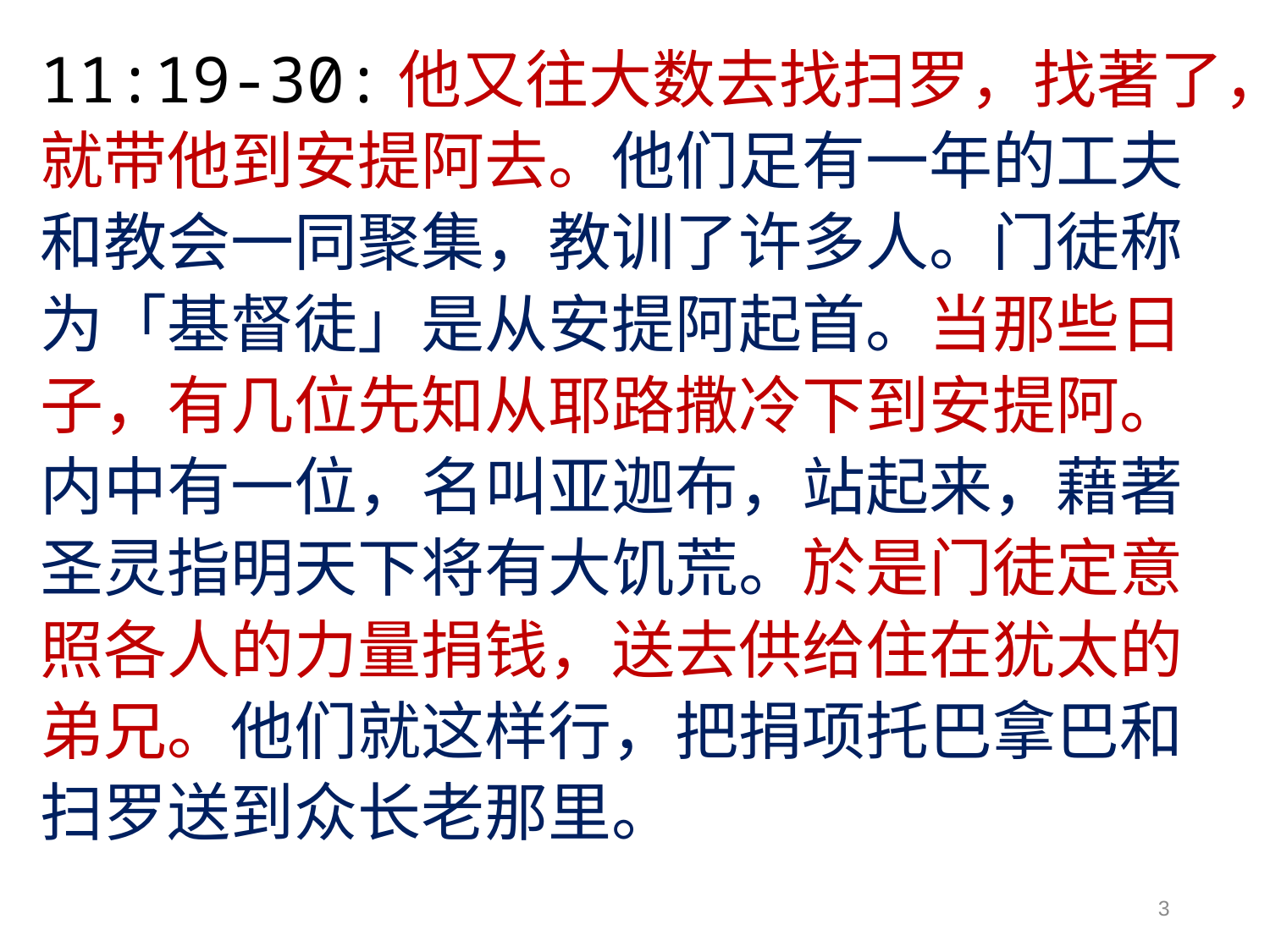

11:19-30:他又往大数去找扫罗，找著了，就带他到安提阿去。他们足有一年的工夫和教会一同聚集，教训了许多人。门徒称为「基督徒」是从安提阿起首。当那些日子，有几位先知从耶路撒冷下到安提阿。内中有一位，名叫亚迦布，站起来，藉著圣灵指明天下将有大饥荒。於是门徒定意照各人的力量捐钱，送去供给住在犹太的弟兄。他们就这样行，把捐项托巴拿巴和扫罗送到众长老那里。
3